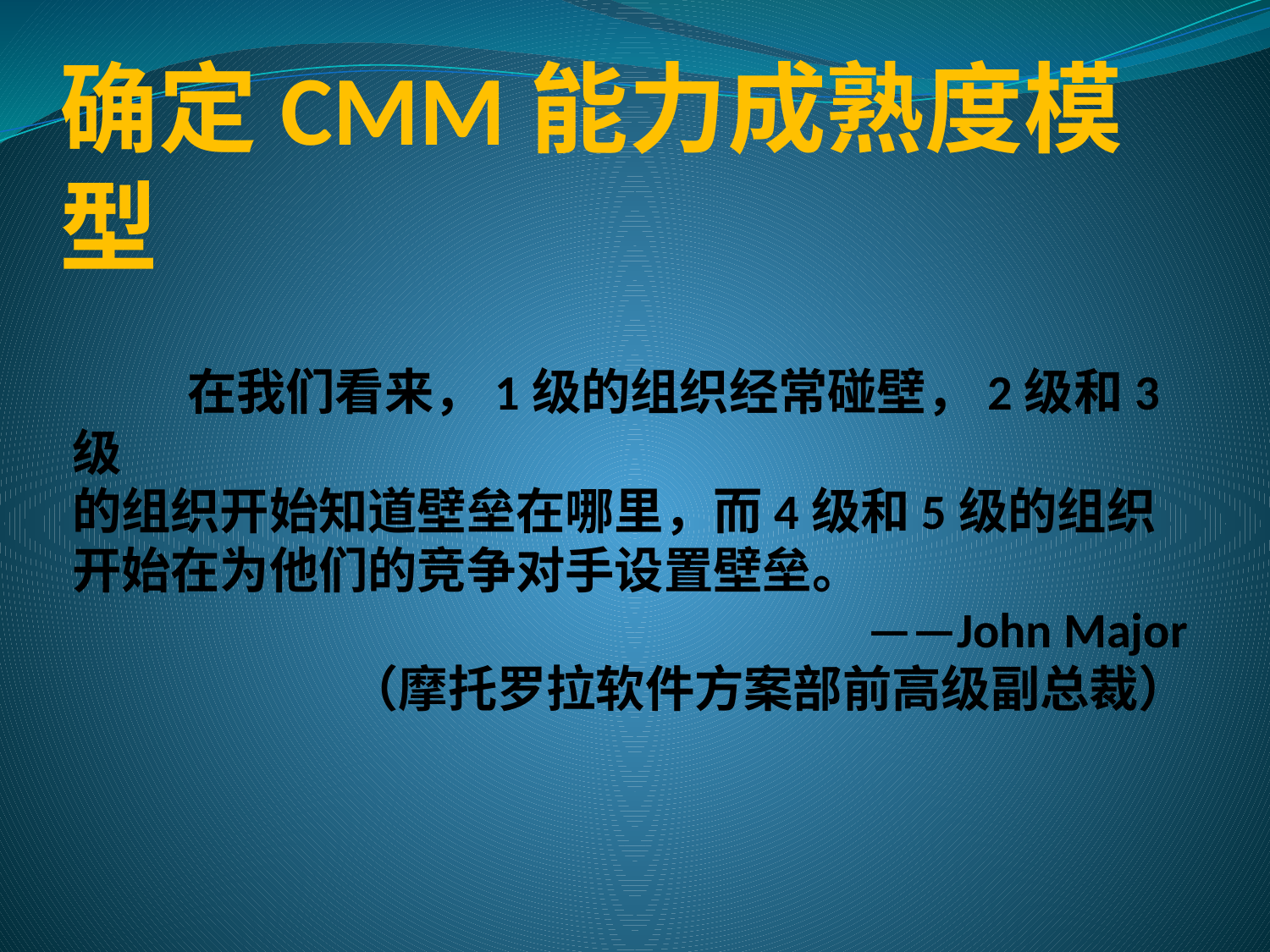

# 确定CMM能力成熟度模型
        在我们看来，1级的组织经常碰壁，2级和3级
的组织开始知道壁垒在哪里，而4级和5级的组织
开始在为他们的竞争对手设置壁垒。
——John Major
（摩托罗拉软件方案部前高级副总裁）